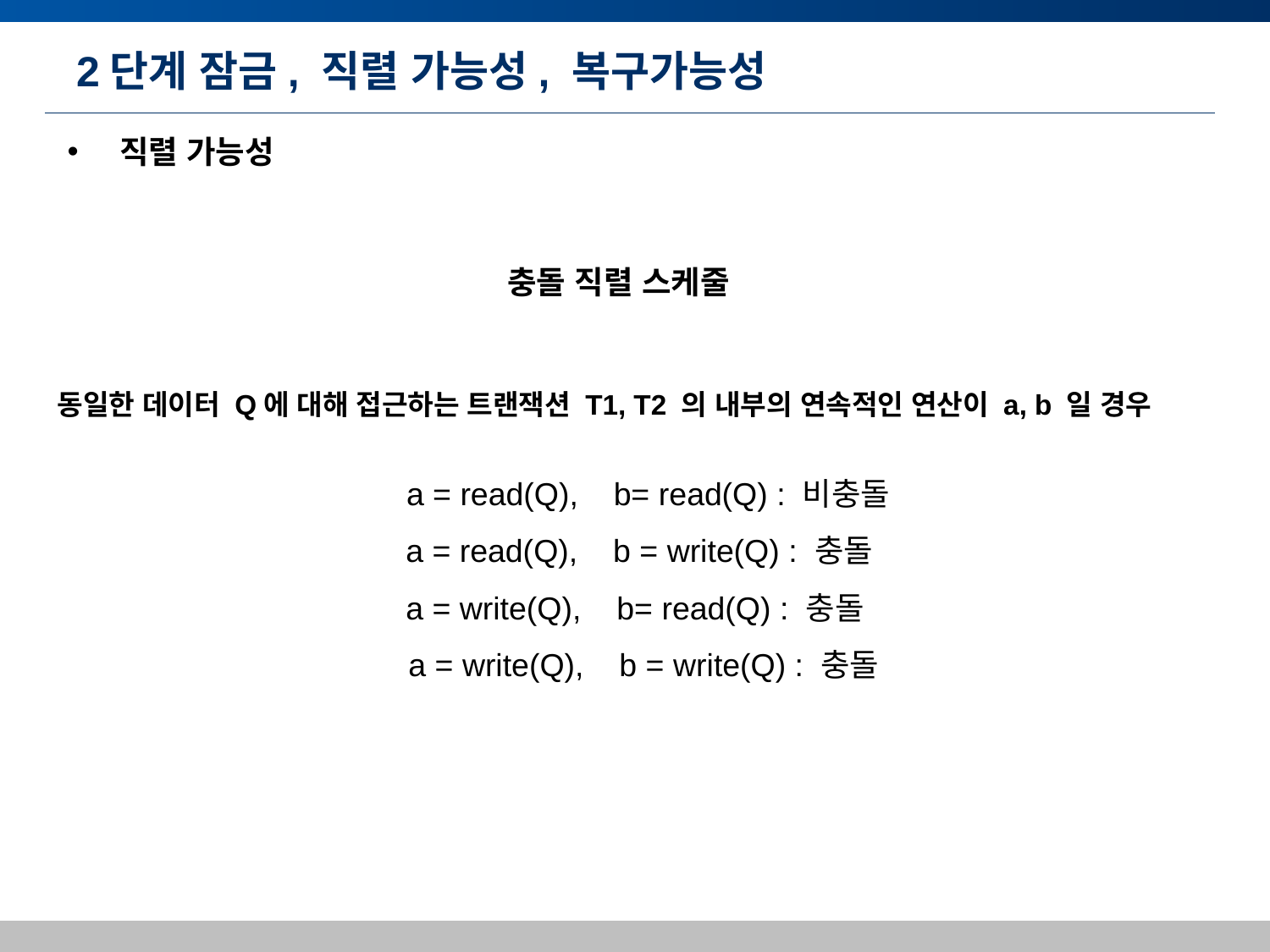

# 2단계 잠금, 직렬 가능성, 복구가능성
  직렬 가능성
충돌 직렬 스케줄
동일한 데이터 Q에 대해 접근하는 트랜잭션 T1, T2 의 내부의 연속적인 연산이 a, b 일 경우

   a = read(Q),    b= read(Q) : 비충돌
 a = read(Q),    b = write(Q) : 충돌
a = write(Q),    b= read(Q) : 충돌
  a = write(Q),    b = write(Q) : 충돌